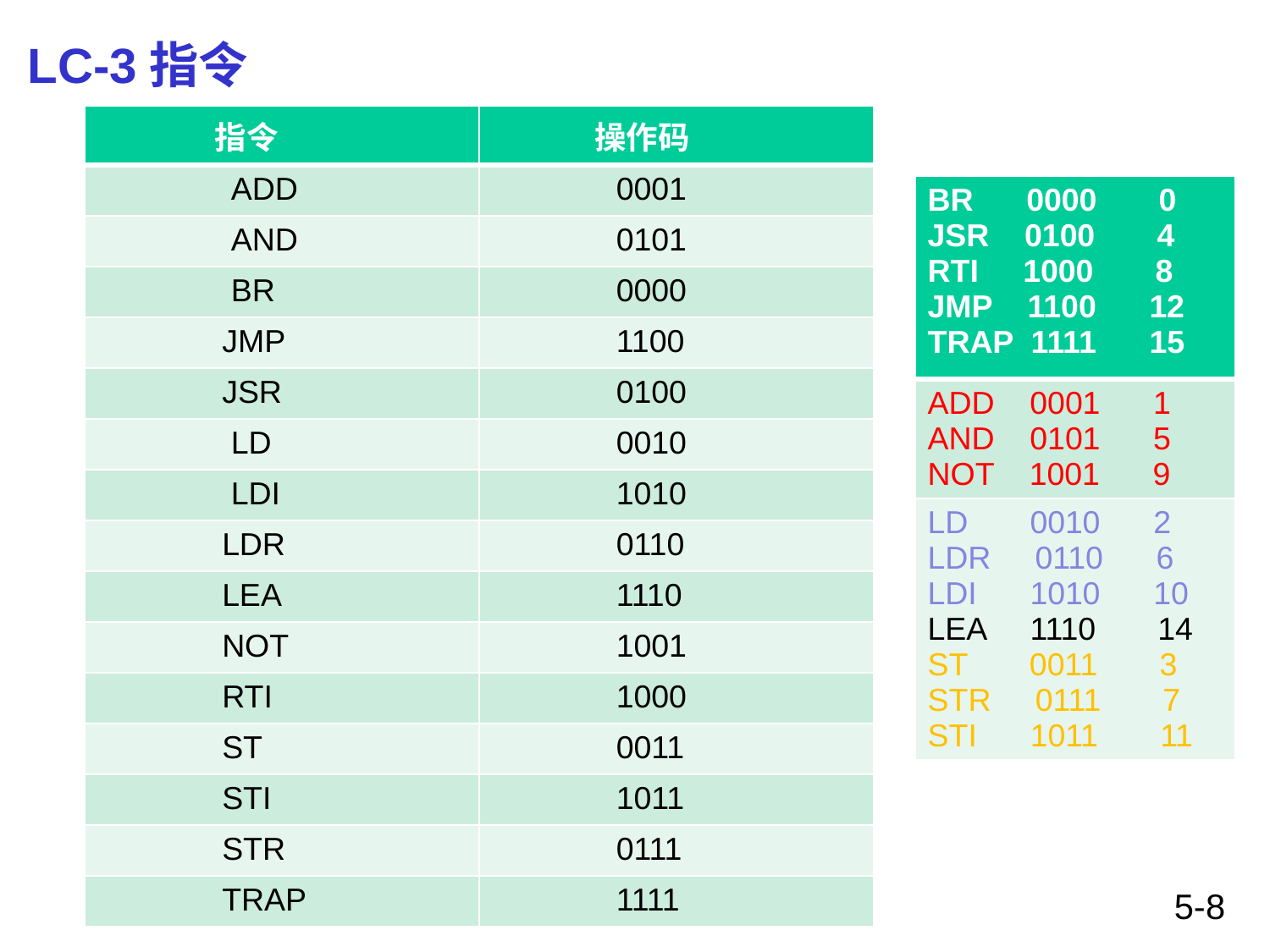

# LC-3指令
| 指令 | 操作码 |
| --- | --- |
| ADD | 0001 |
| AND | 0101 |
| BR | 0000 |
| JMP | 1100 |
| JSR | 0100 |
| LD | 0010 |
| LDI | 1010 |
| LDR | 0110 |
| LEA | 1110 |
| NOT | 1001 |
| RTI | 1000 |
| ST | 0011 |
| STI | 1011 |
| STR | 0111 |
| TRAP | 1111 |
| BR 0000 0 JSR 0100 4 RTI 1000 8 JMP 1100 12 TRAP 1111 15 |
| --- |
| ADD 0001 1 AND 0101 5 NOT 1001 9 |
| LD 0010 2 LDR 0110 6 LDI 1010 10 LEA 1110 14 ST 0011 3 STR 0111 7 STI 1011 11 |
5-8